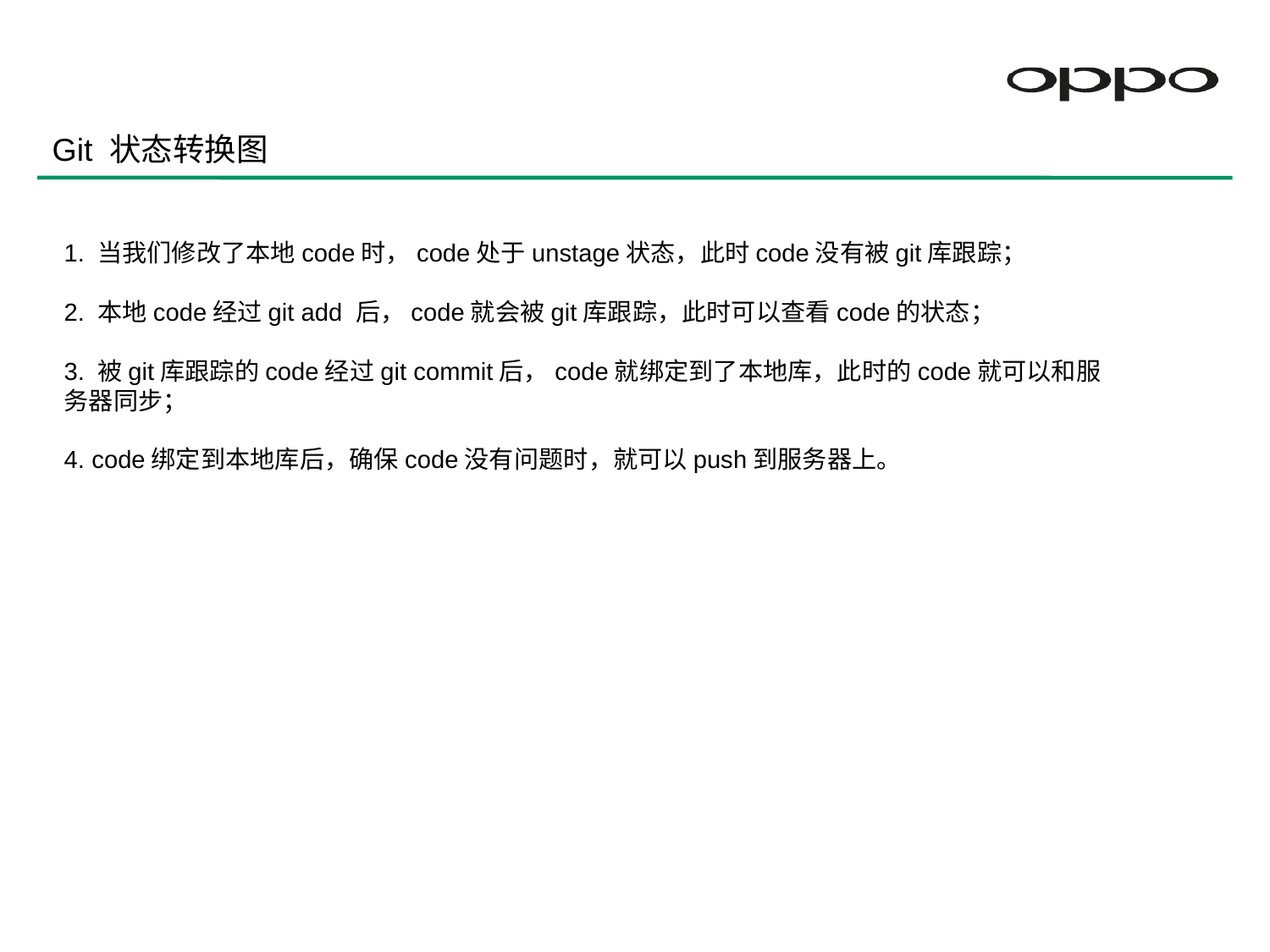

Git 状态转换图

1. 当我们修改了本地code时，code处于unstage状态，此时code没有被git库跟踪；

2. 本地code经过git add 后，code就会被git库跟踪，此时可以查看code的状态；

3. 被git库跟踪的code经过git commit后，code就绑定到了本地库，此时的code就可以和服务器同步；

4. code绑定到本地库后，确保code没有问题时，就可以push到服务器上。